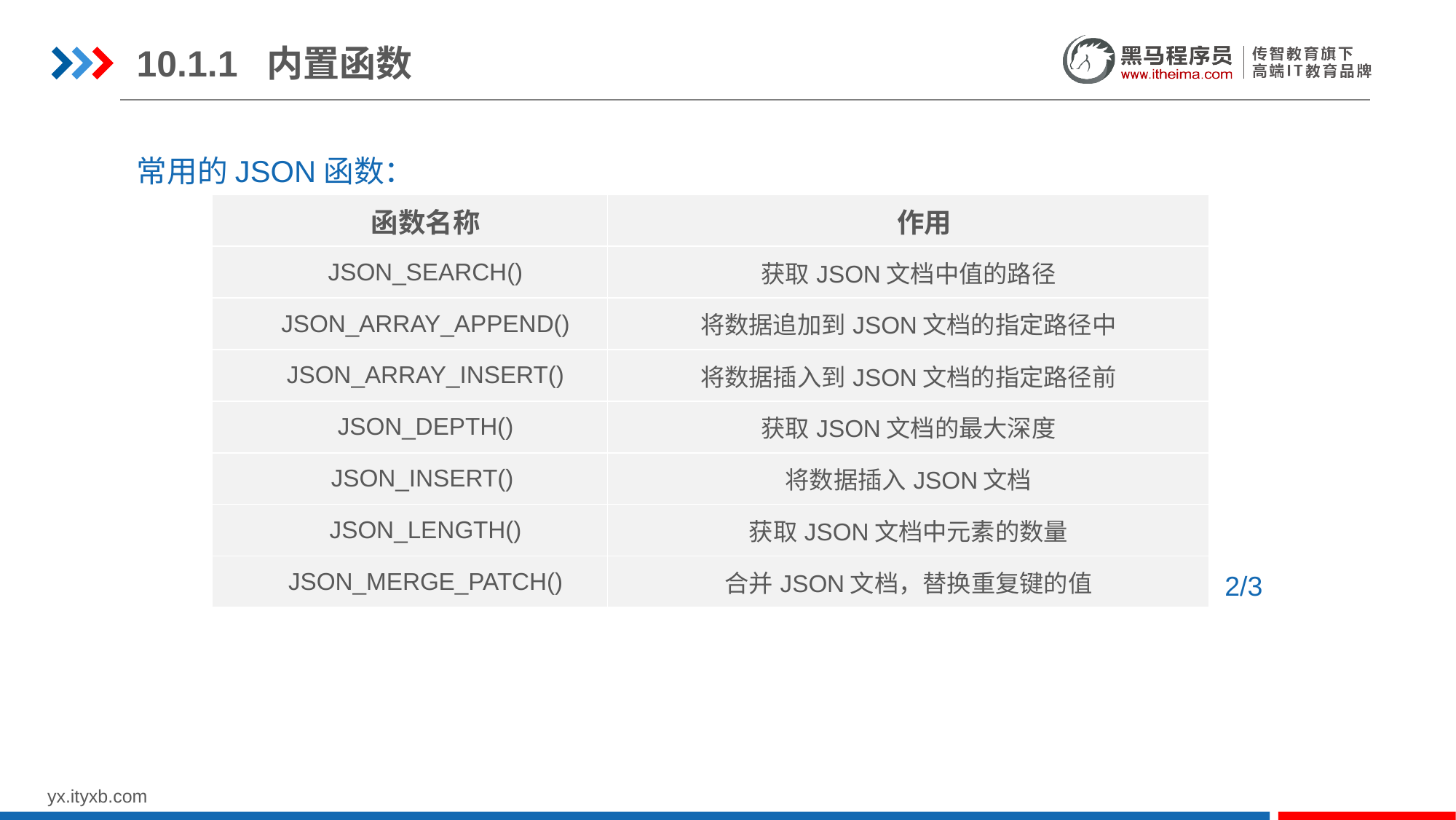

10.1.1  内置函数
常用的JSON函数：
| 函数名称 | 作用 |
| --- | --- |
| JSON\_SEARCH() | 获取JSON文档中值的路径 |
| JSON\_ARRAY\_APPEND() | 将数据追加到JSON文档的指定路径中 |
| JSON\_ARRAY\_INSERT() | 将数据插入到JSON文档的指定路径前 |
| JSON\_DEPTH() | 获取JSON文档的最大深度 |
| JSON\_INSERT() | 将数据插入JSON文档 |
| JSON\_LENGTH() | 获取JSON文档中元素的数量 |
| JSON\_MERGE\_PATCH() | 合并JSON文档，替换重复键的值 |
2/3